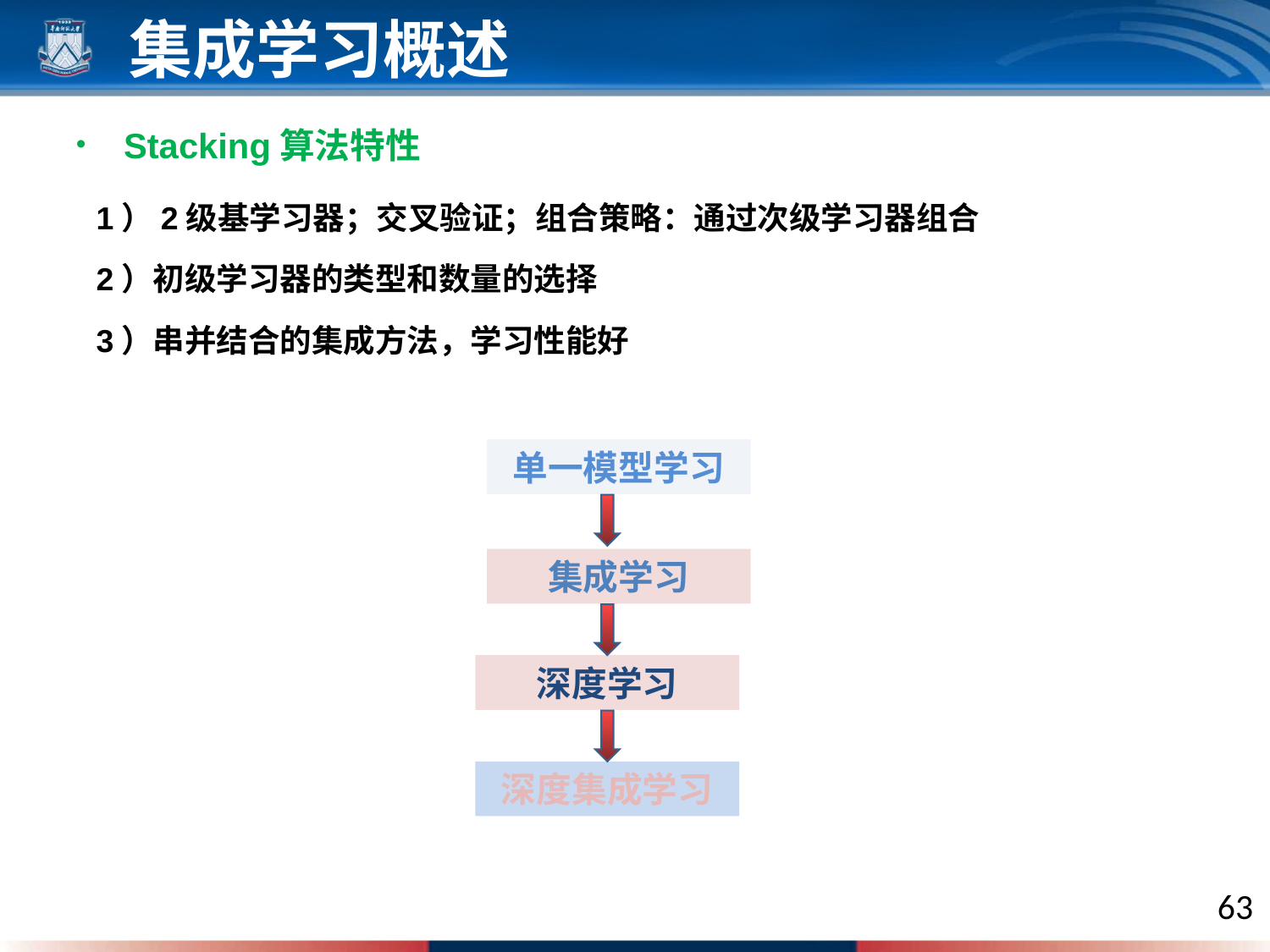

集成学习概述
Stacking算法特性
1）2级基学习器；交叉验证；组合策略：通过次级学习器组合
2）初级学习器的类型和数量的选择
3）串并结合的集成方法，学习性能好
单一模型学习

集成学习

深度学习

深度集成学习